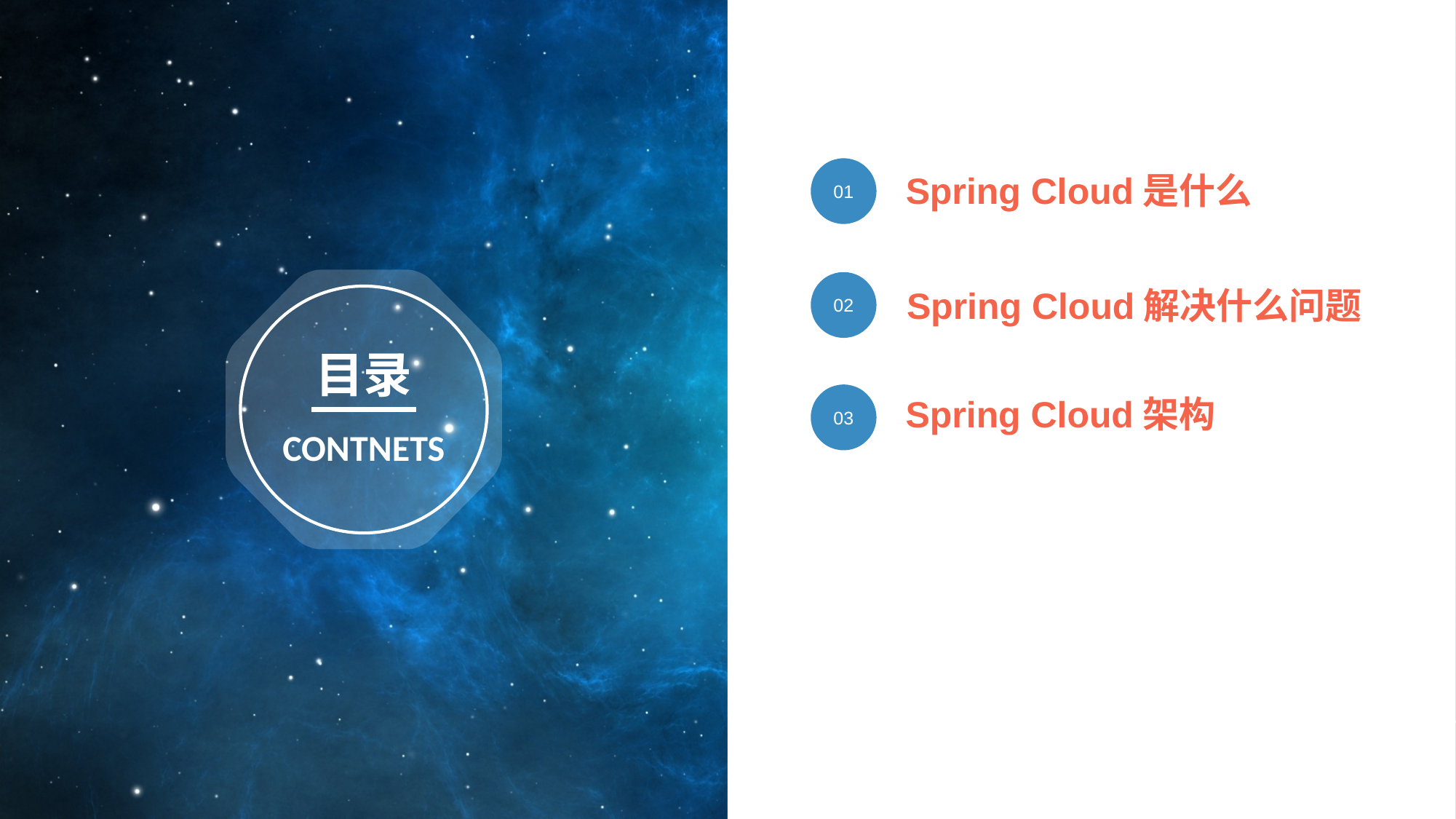

01
Spring Cloud是什么

02
Spring Cloud解决什么问题

目录
03
Spring Cloud架构
CONTNETS